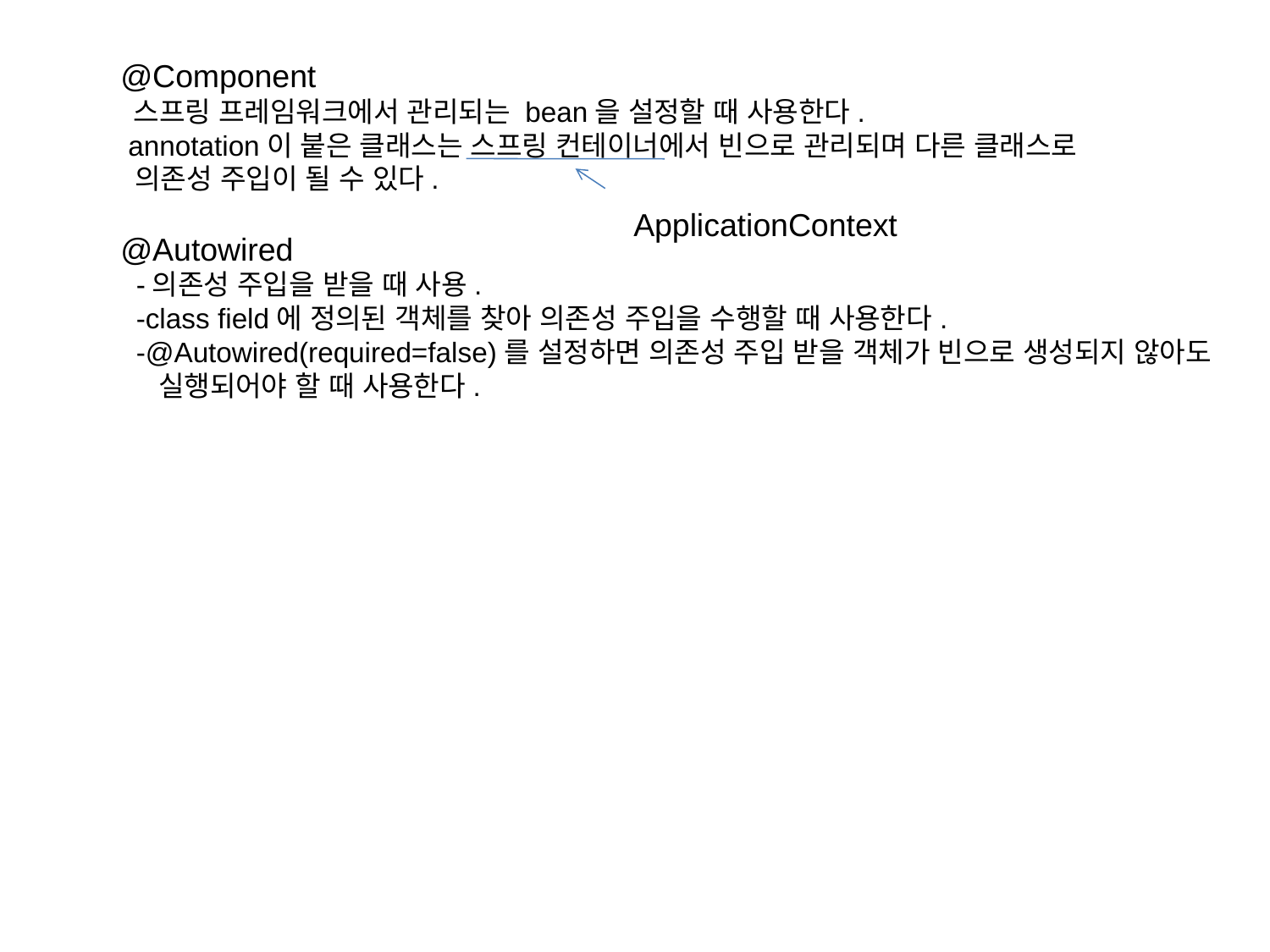

@Component
 스프링 프레임워크에서 관리되는 bean을 설정할 때 사용한다.
 annotation이 붙은 클래스는 스프링 컨테이너에서 빈으로 관리되며 다른 클래스로
 의존성 주입이 될 수 있다.

@Autowired
  -의존성 주입을 받을 때 사용.
  -class field에 정의된 객체를 찾아 의존성 주입을 수행할 때 사용한다.
  -@Autowired(required=false)를 설정하면 의존성 주입 받을 객체가 빈으로 생성되지 않아도
    실행되어야 할 때 사용한다.
ApplicationContext